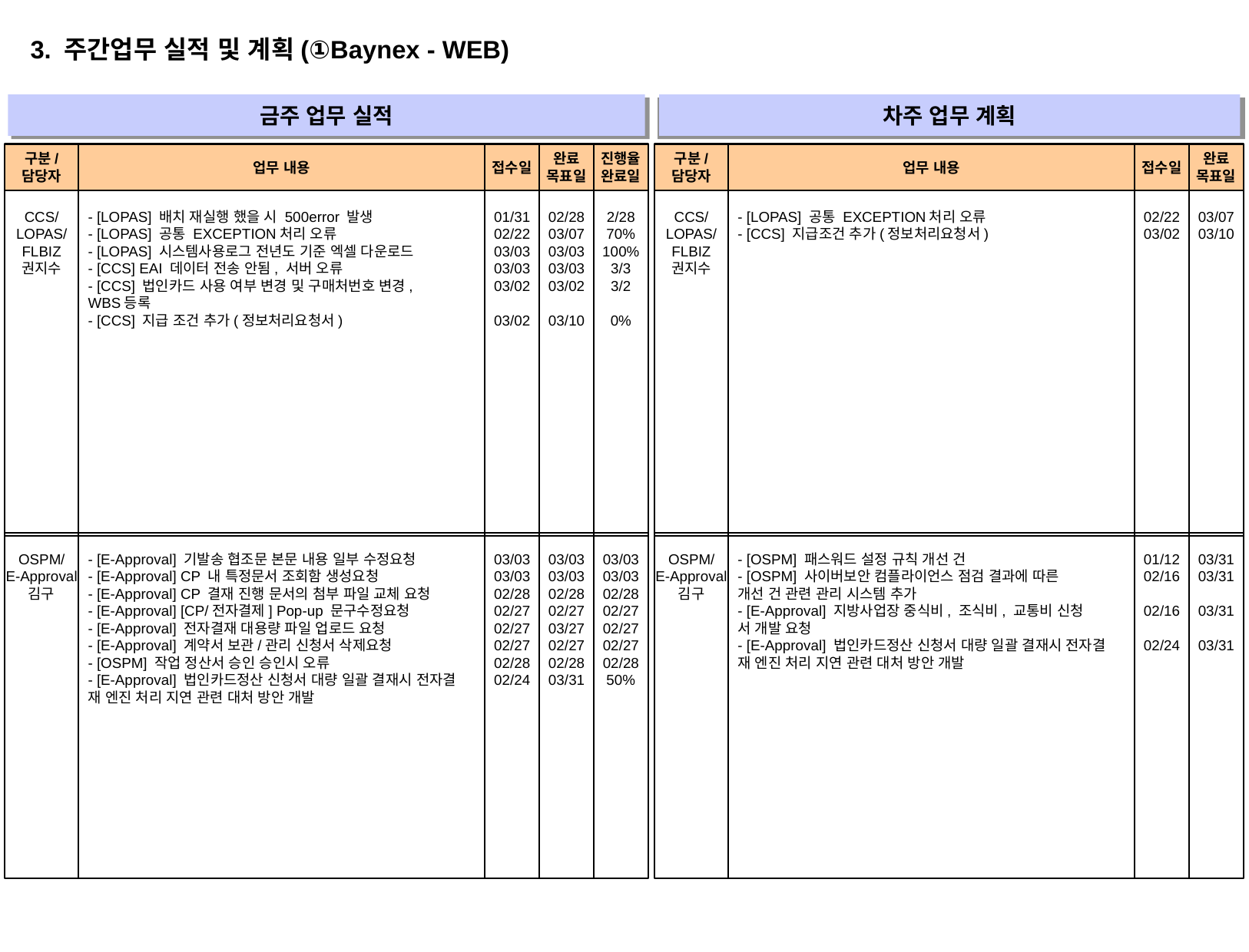

3. 주간업무 실적 및 계획(①Baynex - WEB)
금주 업무 실적
차주 업무 계획
" "
" "
구분/
담당자
업무 내용
접수일
완료
목표일
진행율
완료일
구분/
담당자
업무 내용
접수일
완료
목표일
CCS/
LOPAS/
FLBIZ
권지수

- [LOPAS] 배치 재실행 했을 시 500error 발생
- [LOPAS] 공통 EXCEPTION처리 오류
- [LOPAS] 시스템사용로그 전년도 기준 엑셀 다운로드
- [CCS] EAI 데이터 전송 안됨, 서버 오류
- [CCS] 법인카드 사용 여부 변경 및 구매처번호 변경,
WBS등록
- [CCS] 지급 조건 추가(정보처리요청서)
01/31
02/22
03/03
03/03
03/02
03/02
02/28
03/07
03/03
03/03
03/02
03/10
2/28
70%
100%
3/3
3/2
0%
CCS/
LOPAS/
FLBIZ
권지수

- [LOPAS] 공통 EXCEPTION처리 오류
- [CCS] 지급조건 추가(정보처리요청서)
02/22
03/02
03/07
03/10
OSPM/
E-Approval
김구

- [E-Approval] 기발송 협조문 본문 내용 일부 수정요청
- [E-Approval] CP 내 특정문서 조회함 생성요청
- [E-Approval] CP 결재 진행 문서의 첨부 파일 교체 요청
- [E-Approval] [CP/전자결제] Pop-up 문구수정요청
- [E-Approval] 전자결재 대용량 파일 업로드 요청
- [E-Approval] 계약서 보관/관리 신청서 삭제요청
- [OSPM] 작업 정산서 승인 승인시 오류
- [E-Approval] 법인카드정산 신청서 대량 일괄 결재시 전자결
재 엔진 처리 지연 관련 대처 방안 개발
03/03
03/03
02/28
02/27
02/27
02/27
02/28
02/24
03/03
03/03
02/28
02/27
03/27
02/27
02/28
03/31
03/03
03/03
02/28
02/27
02/27
02/27
02/28
50%
OSPM/
E-Approval
김구

- [OSPM] 패스워드 설정 규칙 개선 건
- [OSPM] 사이버보안 컴플라이언스 점검 결과에 따른
개선 건 관련 관리 시스템 추가
- [E-Approval] 지방사업장 중식비, 조식비, 교통비 신청
서 개발 요청
- [E-Approval] 법인카드정산 신청서 대량 일괄 결재시 전자결
재 엔진 처리 지연 관련 대처 방안 개발
01/12
02/16
02/16
02/24
03/31
03/31
03/31
03/31